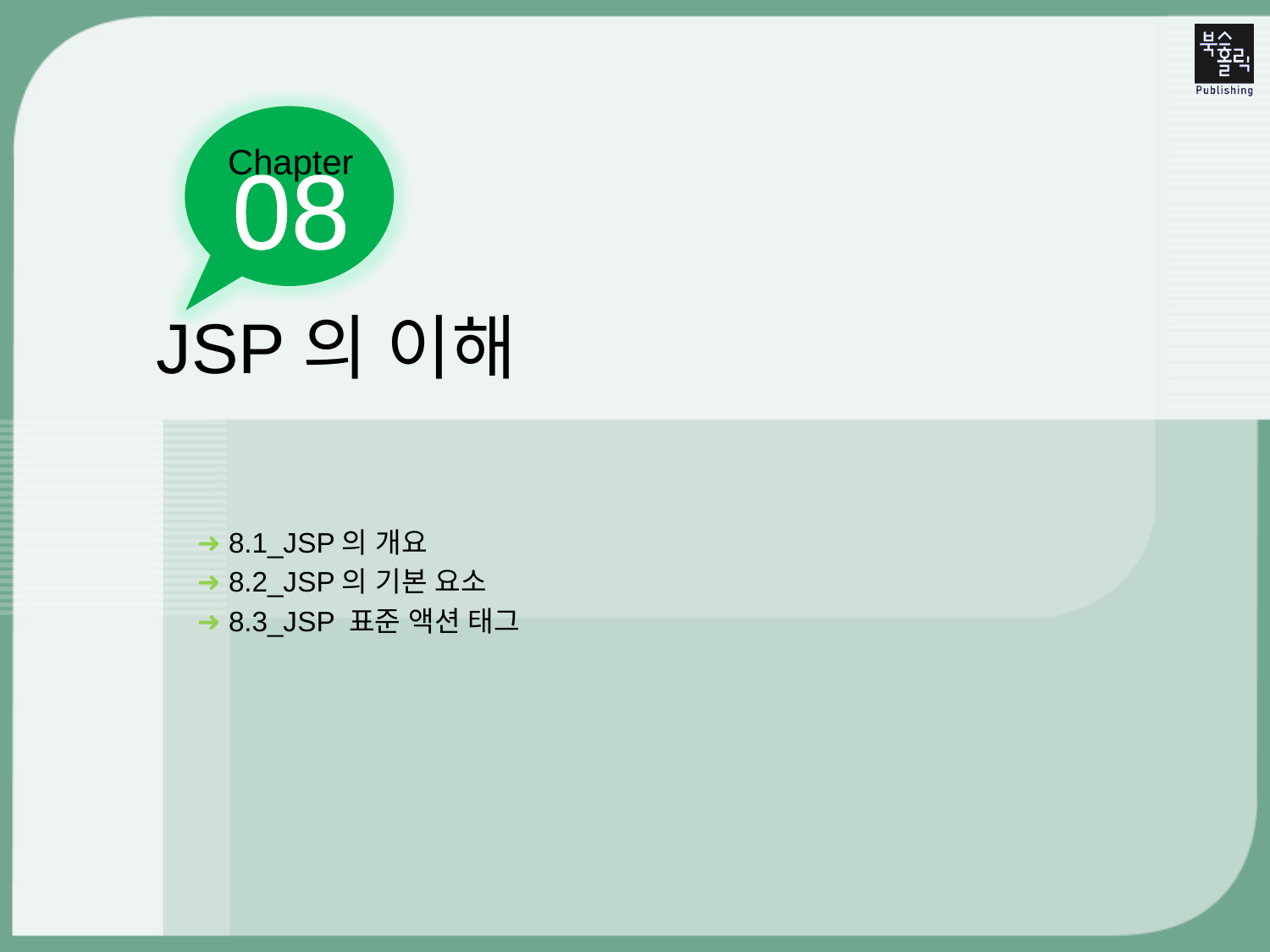

Chapter
08

# JSP의 이해
➜ 8.1_JSP의 개요
➜ 8.2_JSP의 기본 요소
➜ 8.3_JSP 표준 액션 태그